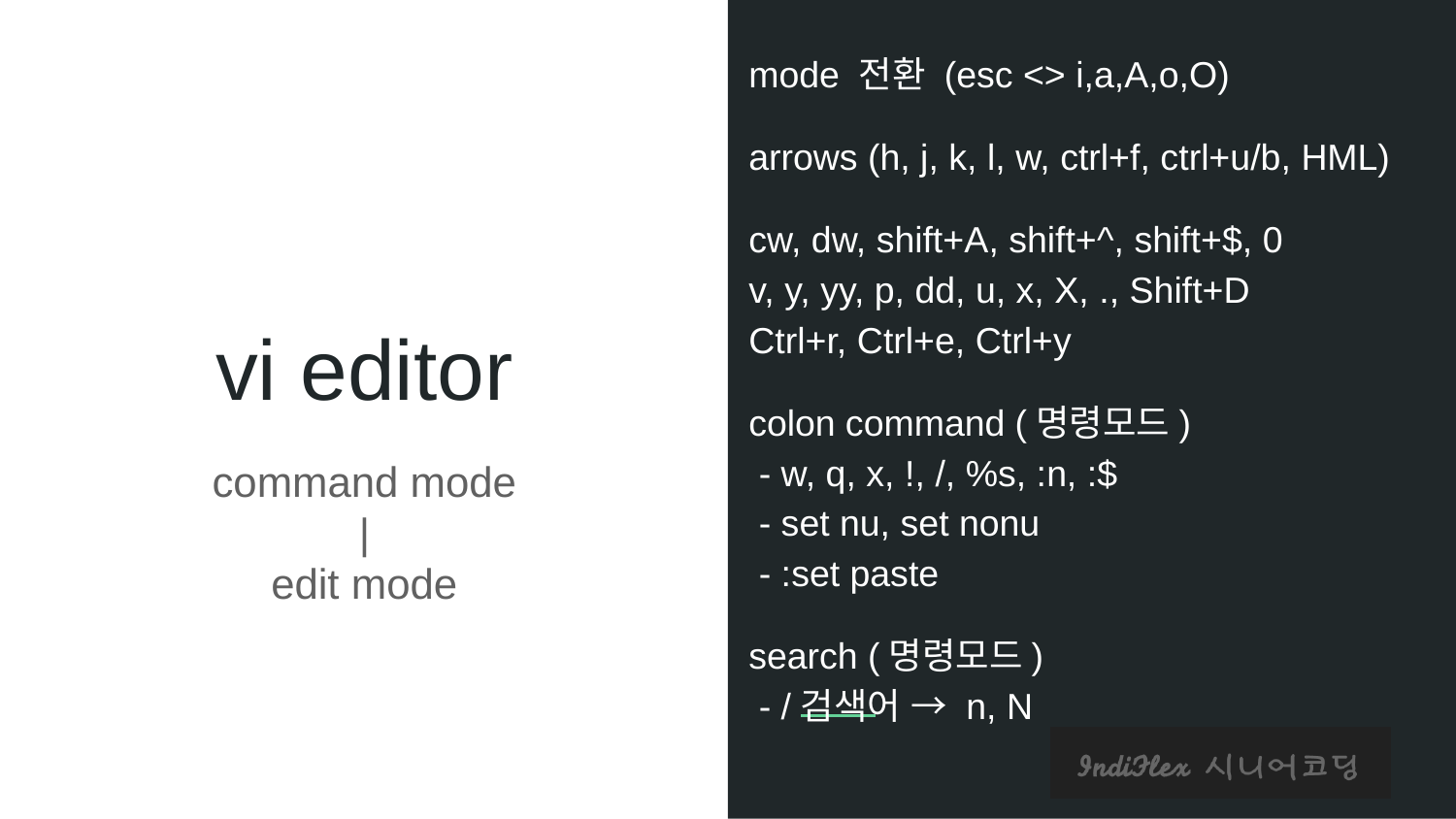

mode 전환 (esc <> i,a,A,o,O)
arrows (h, j, k, l, w, ctrl+f, ctrl+u/b, HML)
cw, dw, shift+A, shift+^, shift+$, 0
v, y, yy, p, dd, u, x, X, ., Shift+D
Ctrl+r, Ctrl+e, Ctrl+y
colon command (명령모드)
 - w, q, x, !, /, %s, :n, :$
 - set nu, set nonu
 - :set paste
search (명령모드)
 - /검색어 → n, N
# vi editor
command mode
|
edit mode